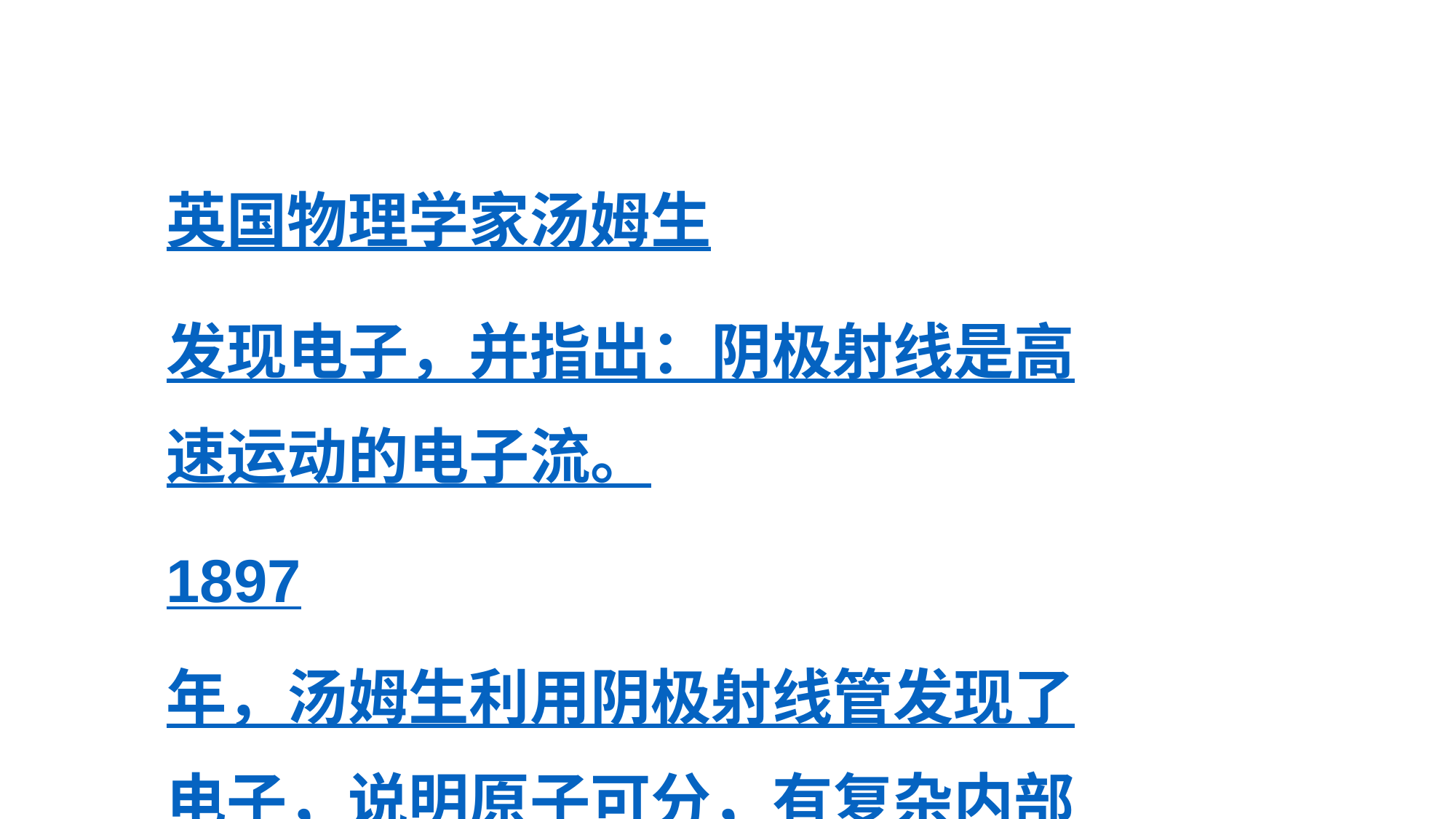

英国物理学家汤姆生发现电子，并指出：阴极射线是高速运动的电子流。1897年，汤姆生利用阴极射线管发现了电子，说明原子可分，有复杂内部结构，并提出原子的枣糕模型。